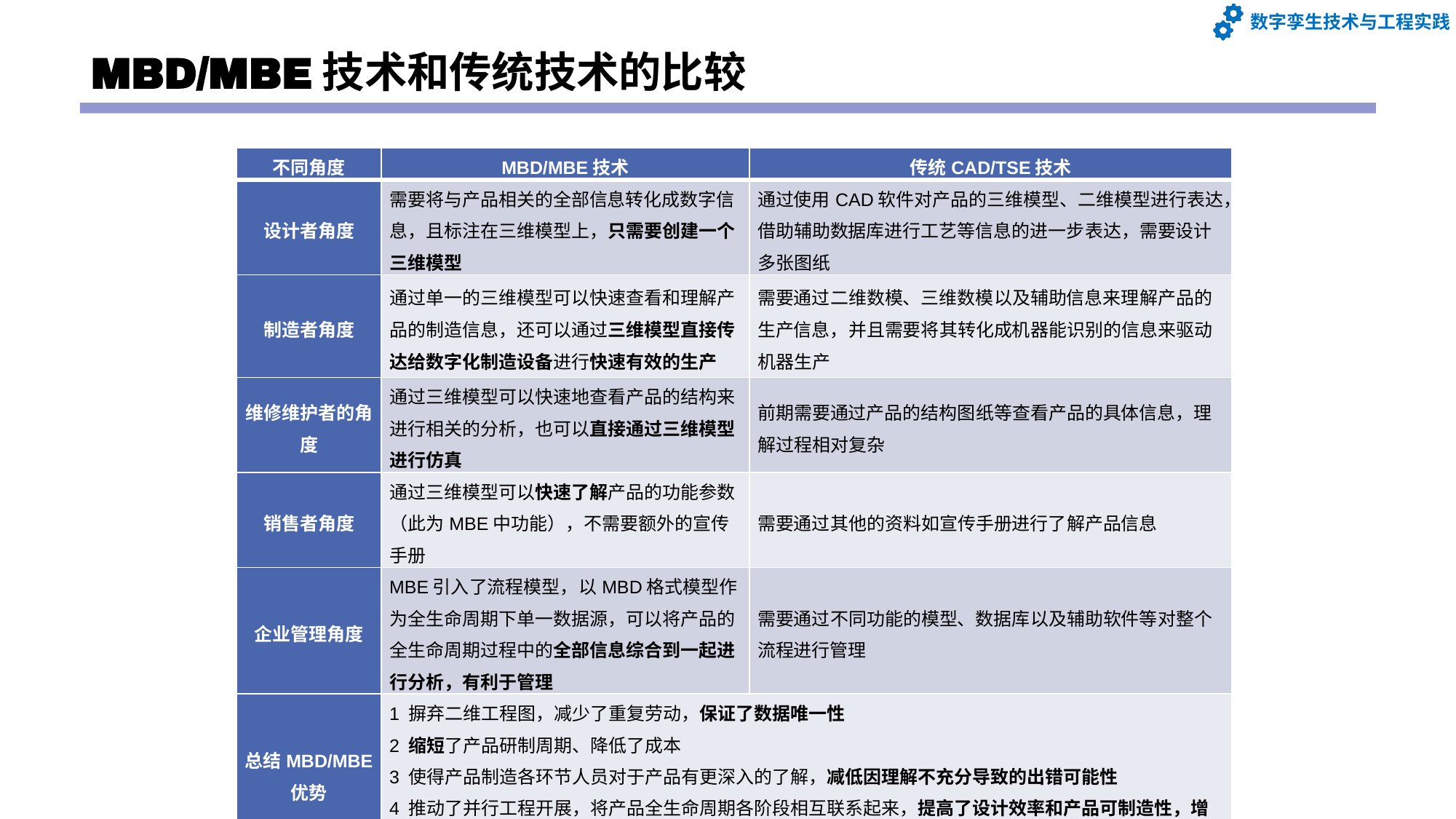

# MBD/MBE技术和传统技术的比较
| 不同角度 | MBD/MBE技术 | 传统CAD/TSE技术 |
| --- | --- | --- |
| 设计者角度 | 需要将与产品相关的全部信息转化成数字信息，且标注在三维模型上，只需要创建一个三维模型 | 通过使用CAD软件对产品的三维模型、二维模型进行表达，借助辅助数据库进行工艺等信息的进一步表达，需要设计多张图纸 |
| 制造者角度 | 通过单一的三维模型可以快速查看和理解产品的制造信息，还可以通过三维模型直接传达给数字化制造设备进行快速有效的生产 | 需要通过二维数模、三维数模以及辅助信息来理解产品的生产信息，并且需要将其转化成机器能识别的信息来驱动机器生产 |
| 维修维护者的角度 | 通过三维模型可以快速地查看产品的结构来进行相关的分析，也可以直接通过三维模型进行仿真 | 前期需要通过产品的结构图纸等查看产品的具体信息，理解过程相对复杂 |
| 销售者角度 | 通过三维模型可以快速了解产品的功能参数（此为MBE中功能），不需要额外的宣传手册 | 需要通过其他的资料如宣传手册进行了解产品信息 |
| 企业管理角度 | MBE引入了流程模型，以MBD格式模型作为全生命周期下单一数据源，可以将产品的全生命周期过程中的全部信息综合到一起进行分析，有利于管理 | 需要通过不同功能的模型、数据库以及辅助软件等对整个流程进行管理 |
| 总结MBD/MBE优势 | 1 摒弃二维工程图，减少了重复劳动，保证了数据唯一性 2 缩短了产品研制周期、降低了成本 3 使得产品制造各环节人员对于产品有更深入的了解，减低因理解不充分导致的出错可能性 4 推动了并行工程开展，将产品全生命周期各阶段相互联系起来，提高了设计效率和产品可制造性，增强了产品的竞争力 |  |